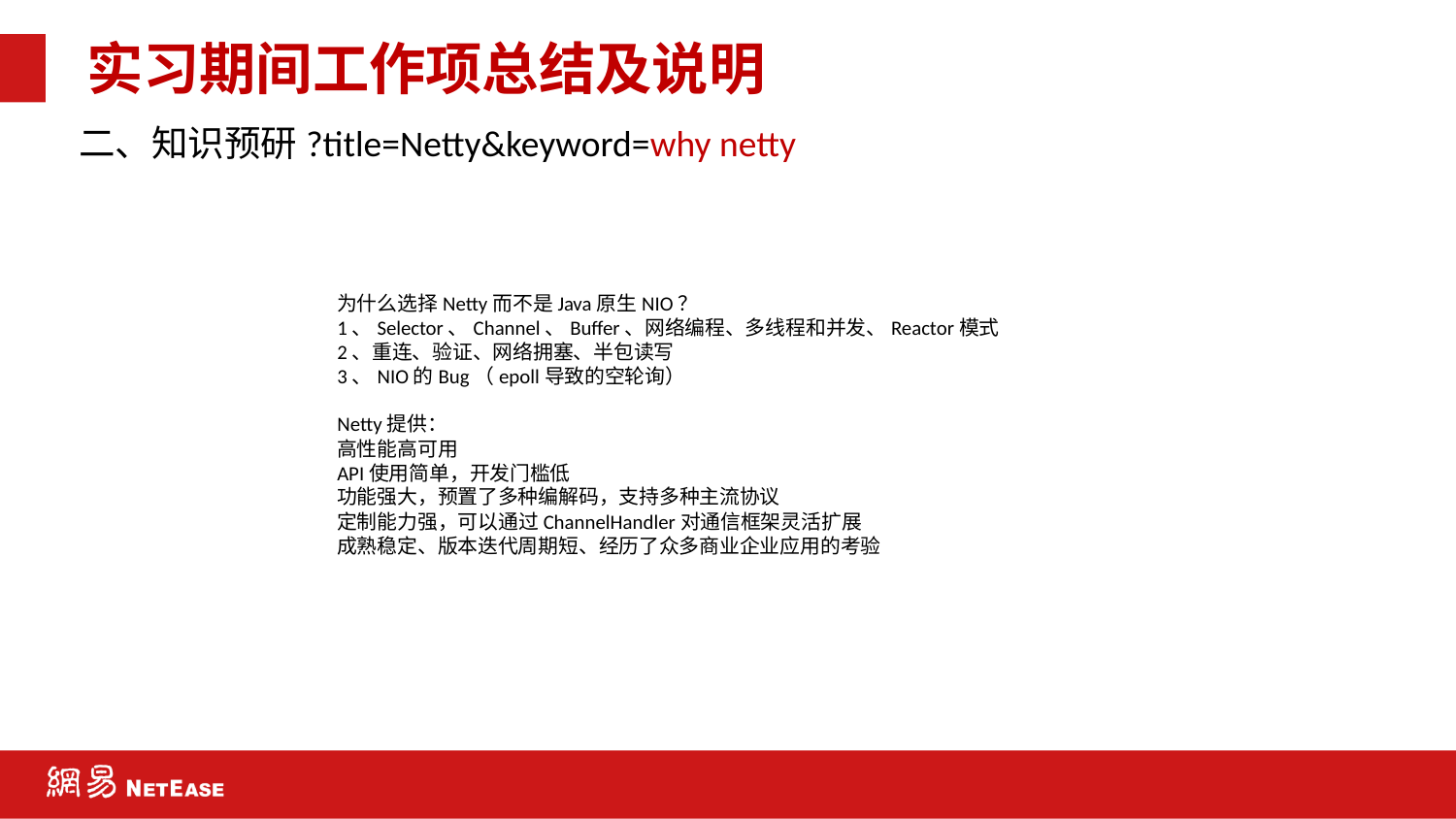

# 实习期间工作项总结及说明
二、知识预研?title=Netty&keyword=why netty
为什么选择Netty而不是Java原生NIO？
1、Selector、Channel、Buffer、网络编程、多线程和并发、Reactor模式
2、重连、验证、网络拥塞、半包读写
3、NIO的Bug（epoll导致的空轮询）

Netty提供：
高性能高可用
API使用简单，开发门槛低
功能强大，预置了多种编解码，支持多种主流协议
定制能力强，可以通过ChannelHandler对通信框架灵活扩展
成熟稳定、版本迭代周期短、经历了众多商业企业应用的考验